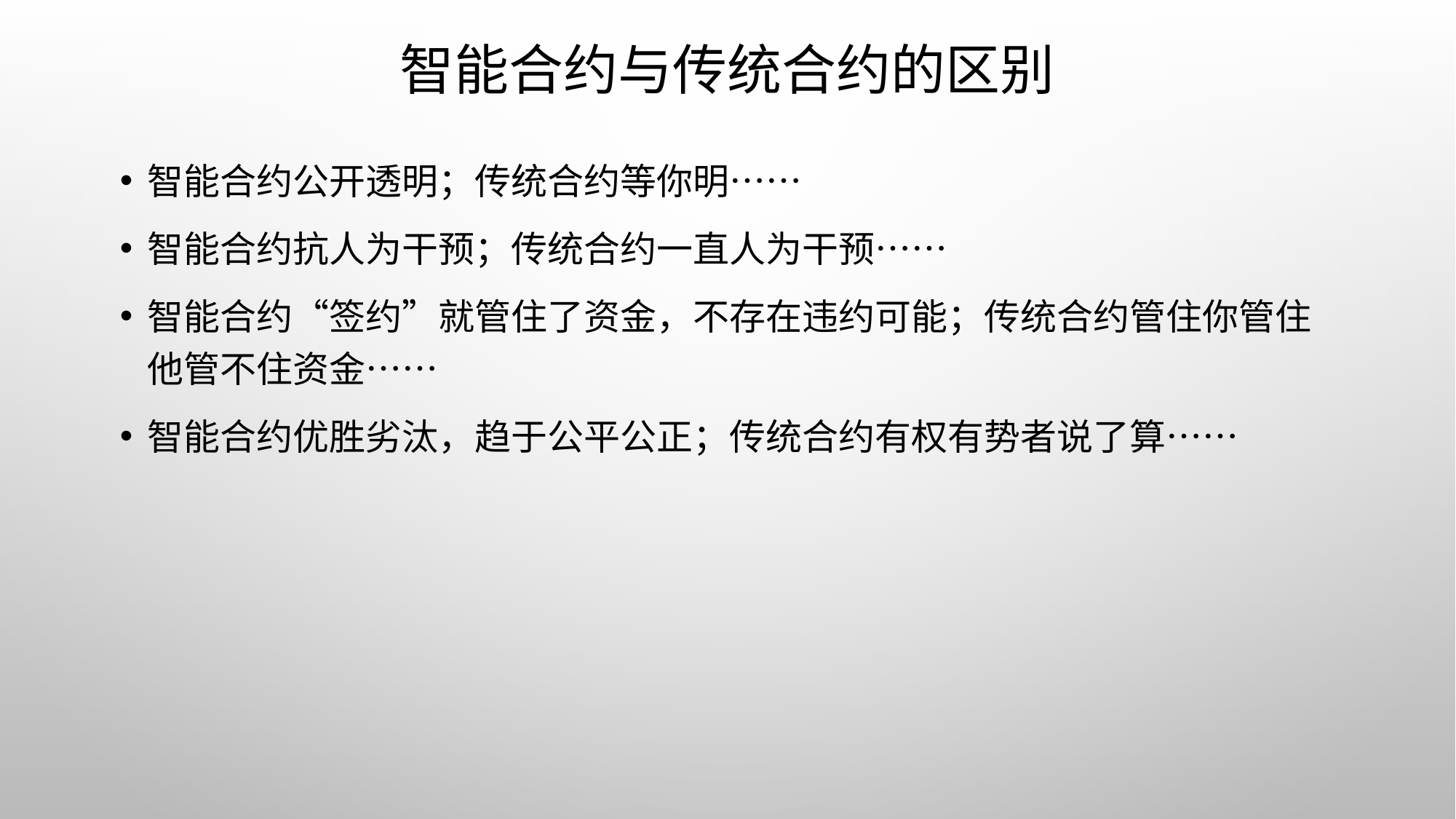

# 智能合约与传统合约的区别
智能合约公开透明；传统合约等你明……
智能合约抗人为干预；传统合约一直人为干预……
智能合约“签约”就管住了资金，不存在违约可能；传统合约管住你管住他管不住资金……
智能合约优胜劣汰，趋于公平公正；传统合约有权有势者说了算……